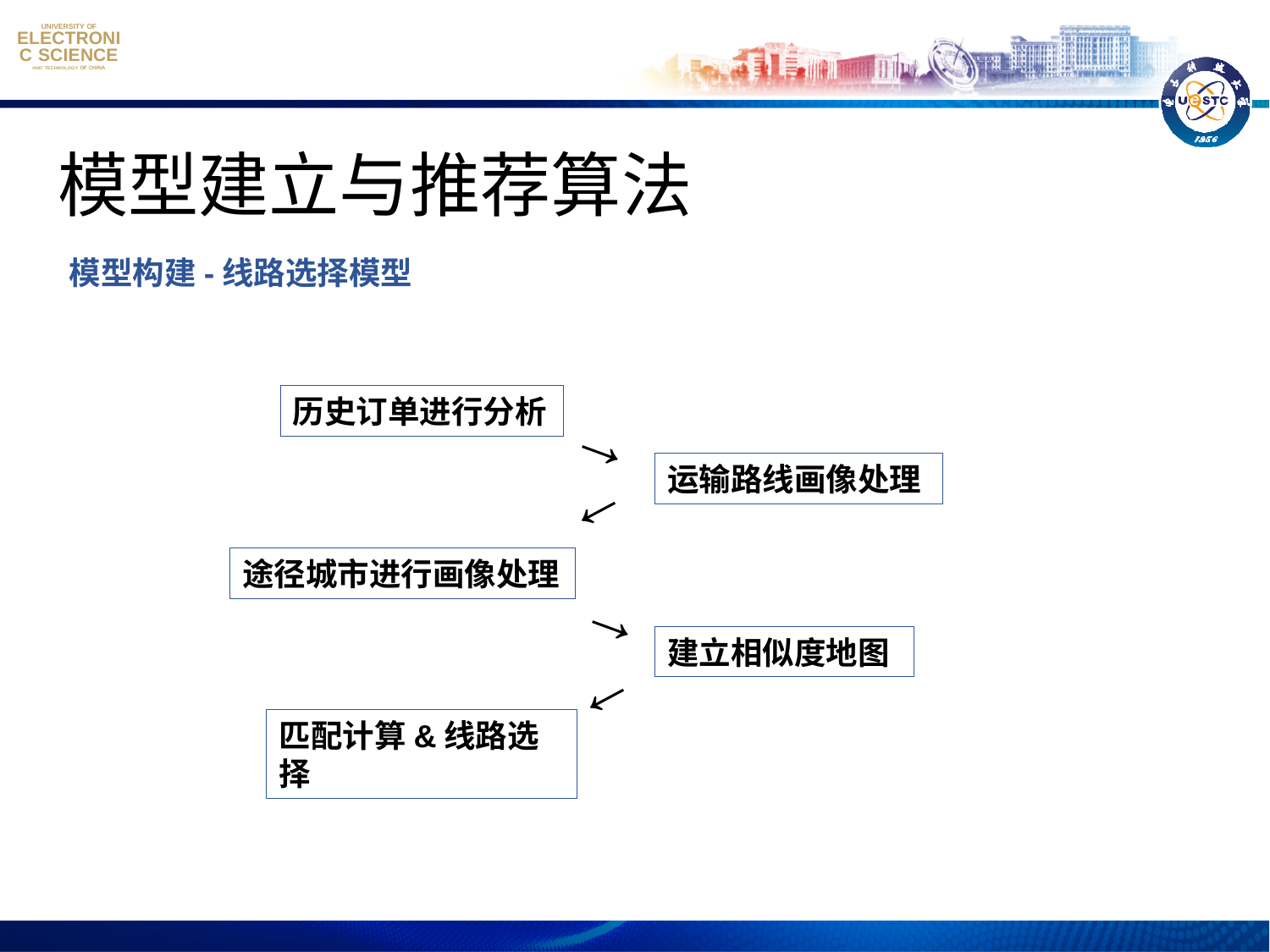

模型建立与推荐算法
模型构建-线路选择模型
历史订单进行分析
→
运输路线画像处理
→

途径城市进行画像处理
→
建立相似度地图
→
匹配计算&线路选择